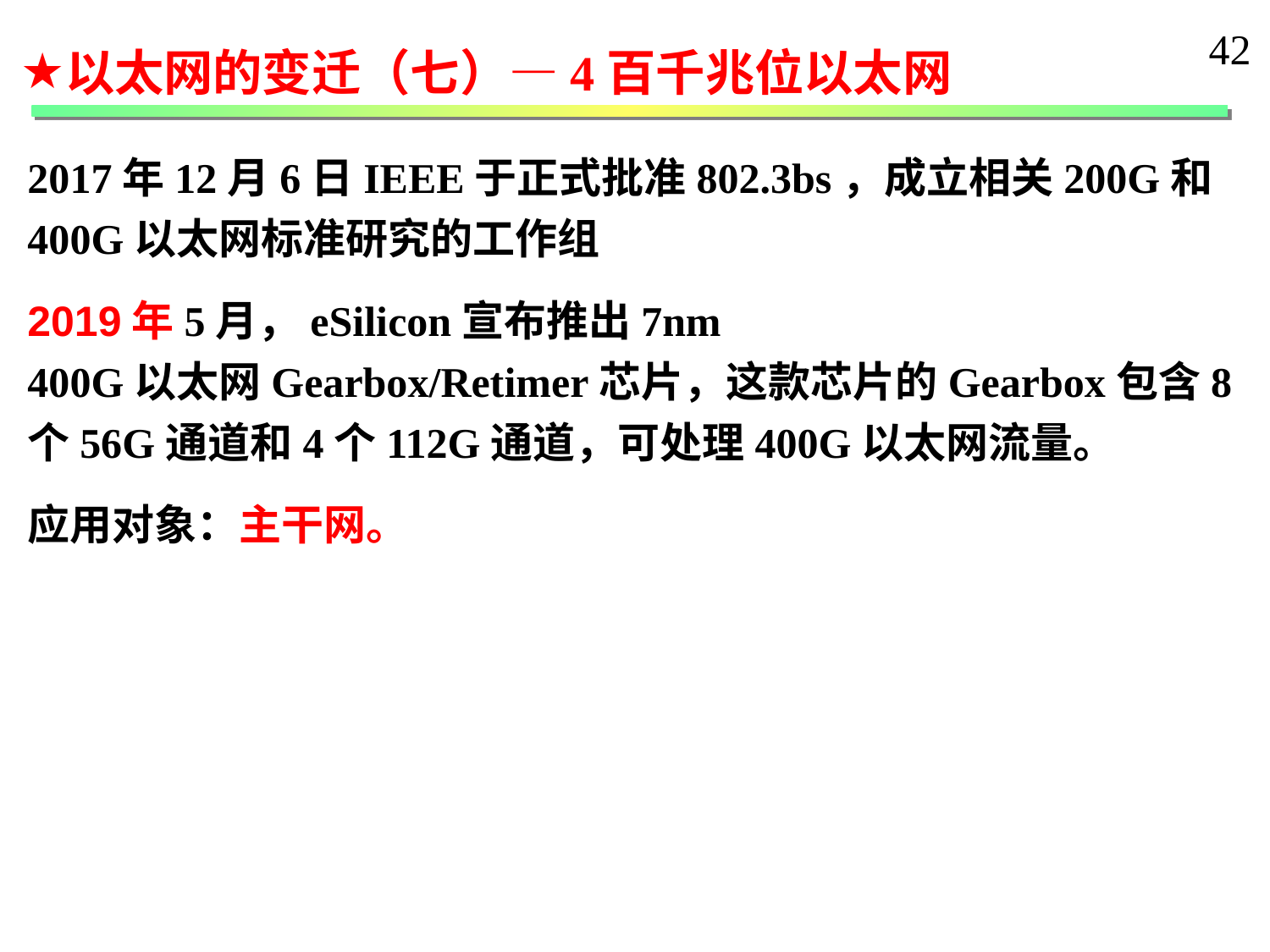

42
以太网的变迁（七）—4百千兆位以太网

2017年12月6日IEEE于正式批准802.3bs，成立相关200G和400G以太网标准研究的工作组
2019年5月，eSilicon宣布推出7nm 400G以太网Gearbox/Retimer芯片，这款芯片的Gearbox包含8个56G通道和4个112G通道，可处理400G以太网流量。
应用对象：主干网。